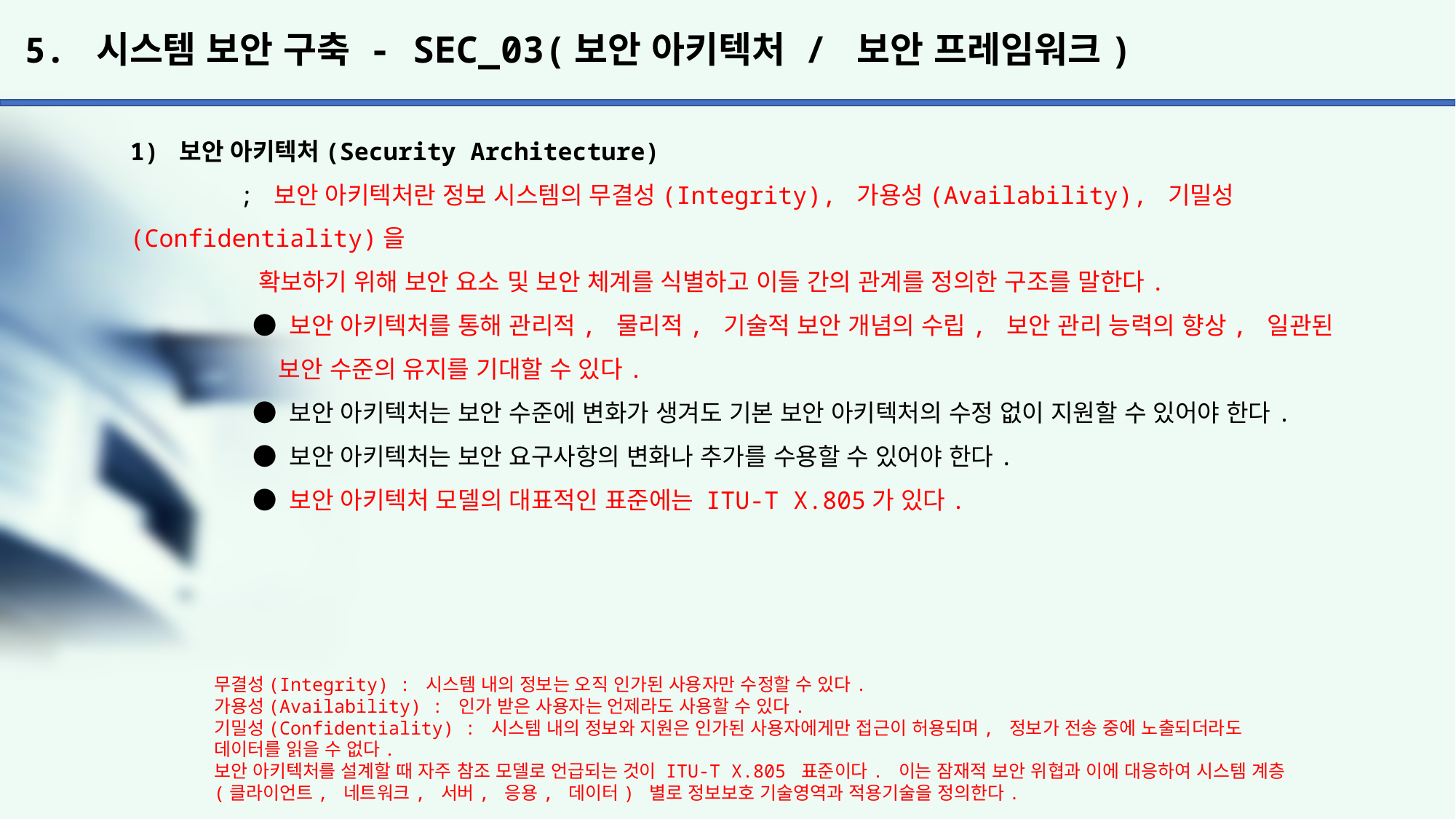

# 5. 시스템 보안 구축 - SEC_03(보안 아키텍처 / 보안 프레임워크)
1) 보안 아키텍처(Security Architecture)
	; 보안 아키텍처란 정보 시스템의 무결성(Integrity), 가용성(Availability), 기밀성(Confidentiality)을
	  확보하기 위해 보안 요소 및 보안 체계를 식별하고 이들 간의 관계를 정의한 구조를 말한다.
	  ● 보안 아키텍처를 통해 관리적, 물리적, 기술적 보안 개념의 수립, 보안 관리 능력의 향상, 일관된
	     보안 수준의 유지를 기대할 수 있다.
	  ● 보안 아키텍처는 보안 수준에 변화가 생겨도 기본 보안 아키텍처의 수정 없이 지원할 수 있어야 한다.
	  ● 보안 아키텍처는 보안 요구사항의 변화나 추가를 수용할 수 있어야 한다.
	  ● 보안 아키텍처 모델의 대표적인 표준에는 ITU-T X.805가 있다.
무결성(Integrity) : 시스템 내의 정보는 오직 인가된 사용자만 수정할 수 있다.
가용성(Availability) : 인가 받은 사용자는 언제라도 사용할 수 있다.
기밀성(Confidentiality) : 시스템 내의 정보와 지원은 인가된 사용자에게만 접근이 허용되며, 정보가 전송 중에 노출되더라도 데이터를 읽을 수 없다.
보안 아키텍처를 설계할 때 자주 참조 모델로 언급되는 것이 ITU-T X.805 표준이다. 이는 잠재적 보안 위협과 이에 대응하여 시스템 계층(클라이언트, 네트워크, 서버, 응용, 데이터) 별로 정보보호 기술영역과 적용기술을 정의한다.